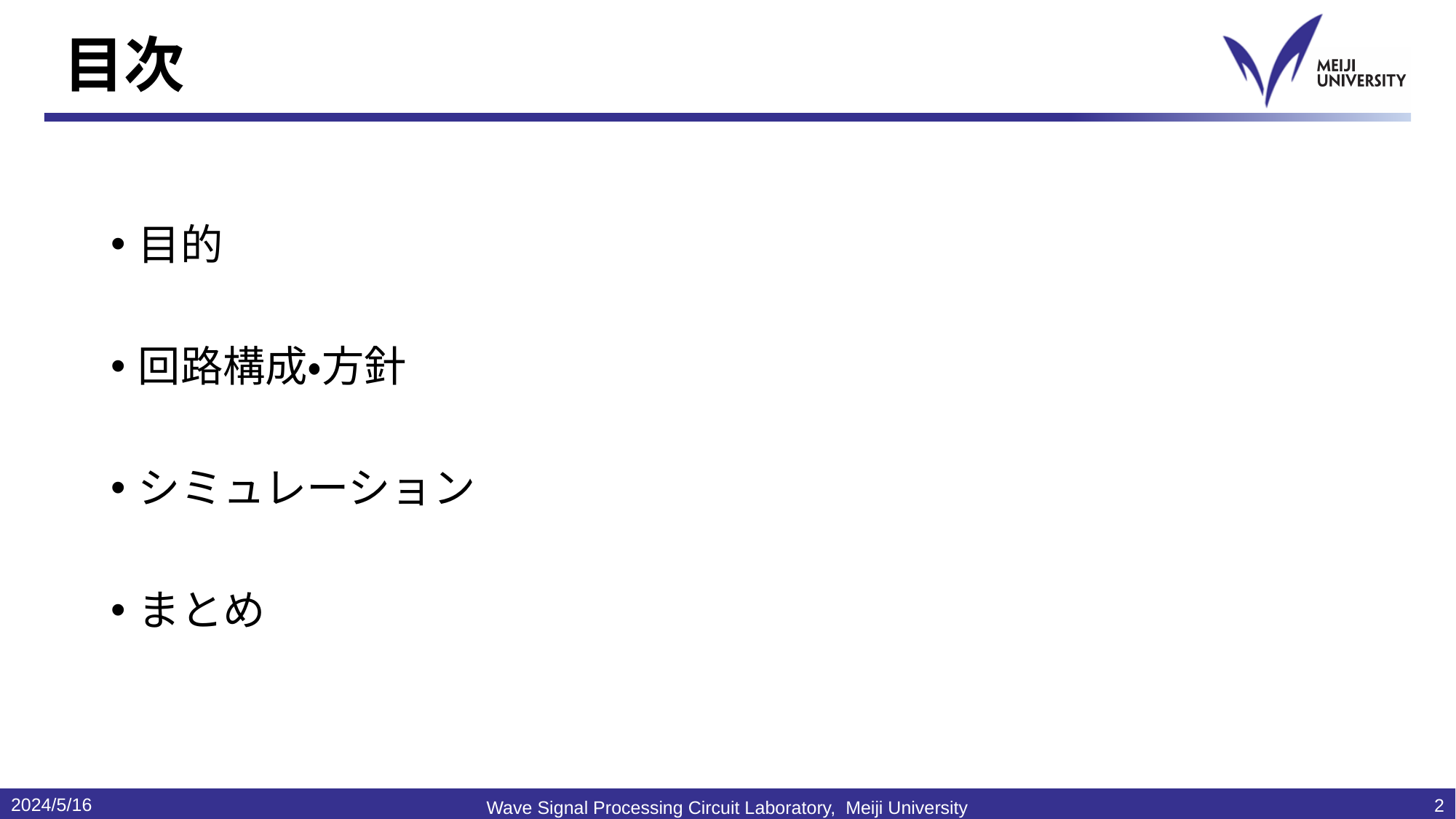

# 目次
目的

回路構成・方針

シミュレーション

まとめ
2024/5/16
2
Wave Signal Processing Circuit Laboratory,  Meiji University